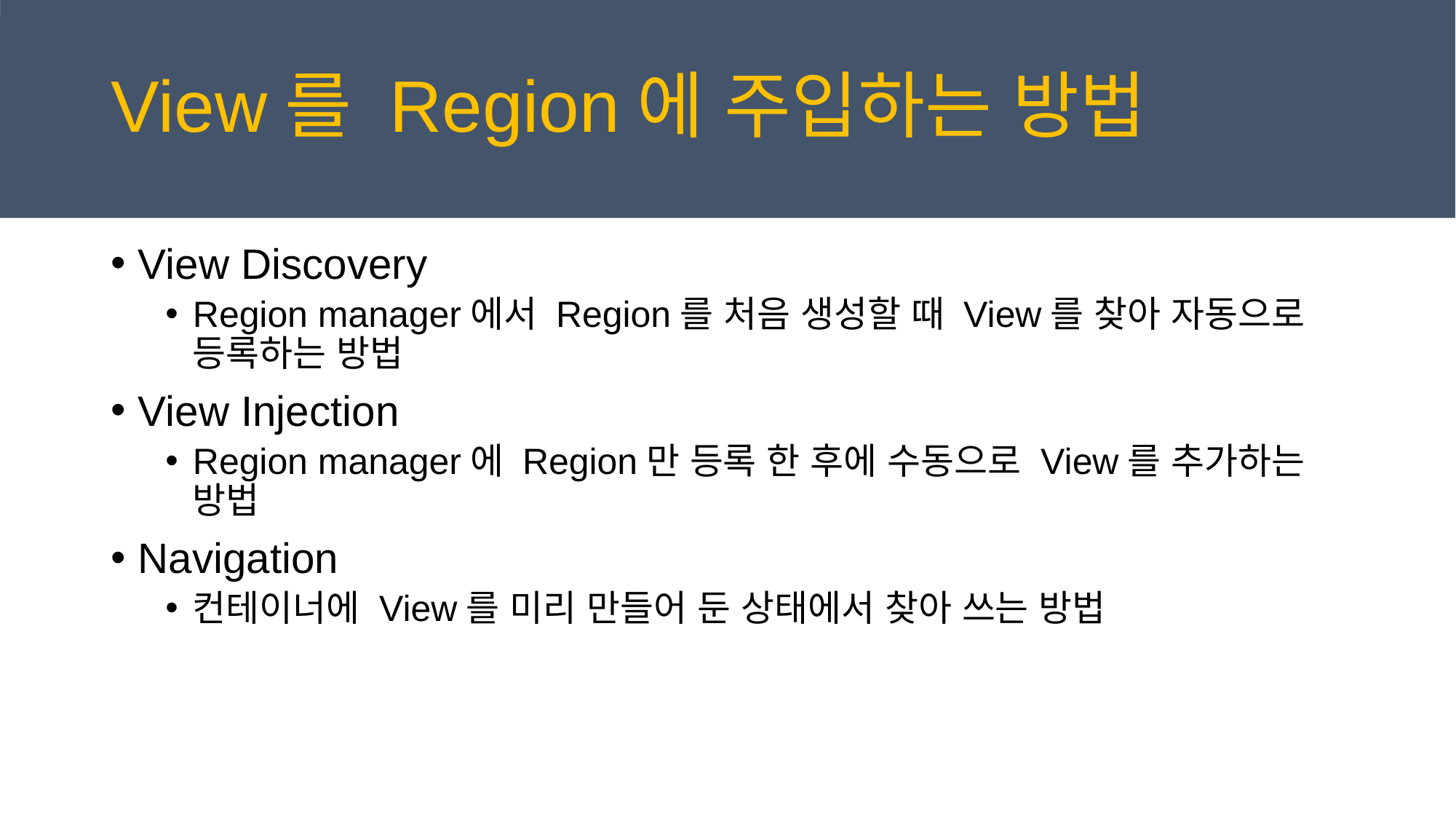

View를 Region에 주입하는 방법
View Discovery
Region manager에서 Region를 처음 생성할 때 View를 찾아 자동으로 등록하는 방법
View Injection
Region manager에 Region만 등록 한 후에 수동으로 View를 추가하는 방법
Navigation
컨테이너에 View를 미리 만들어 둔 상태에서 찾아 쓰는 방법